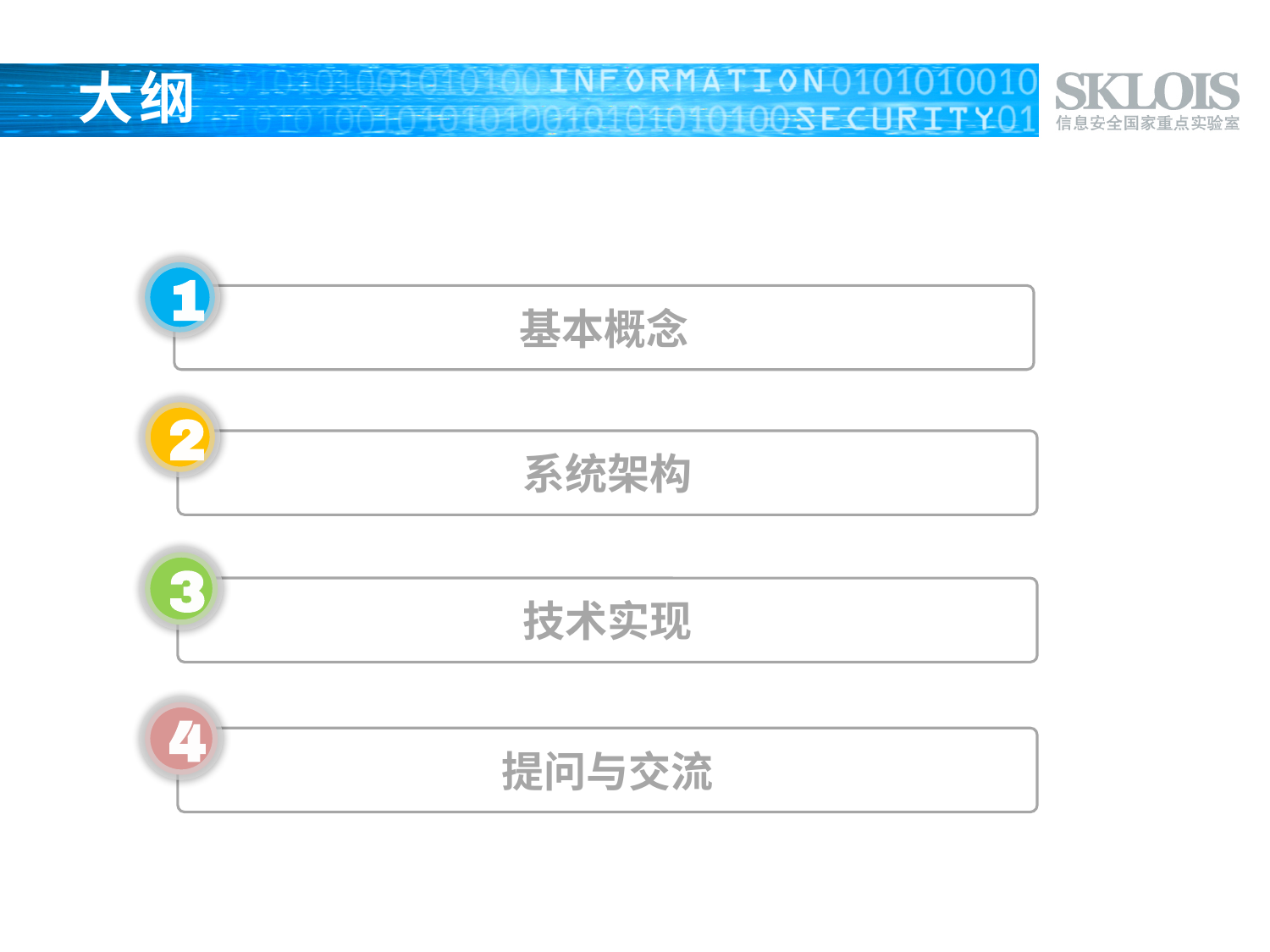

# 大纲
1
基本概念
2
系统架构
3
技术实现
4
提问与交流